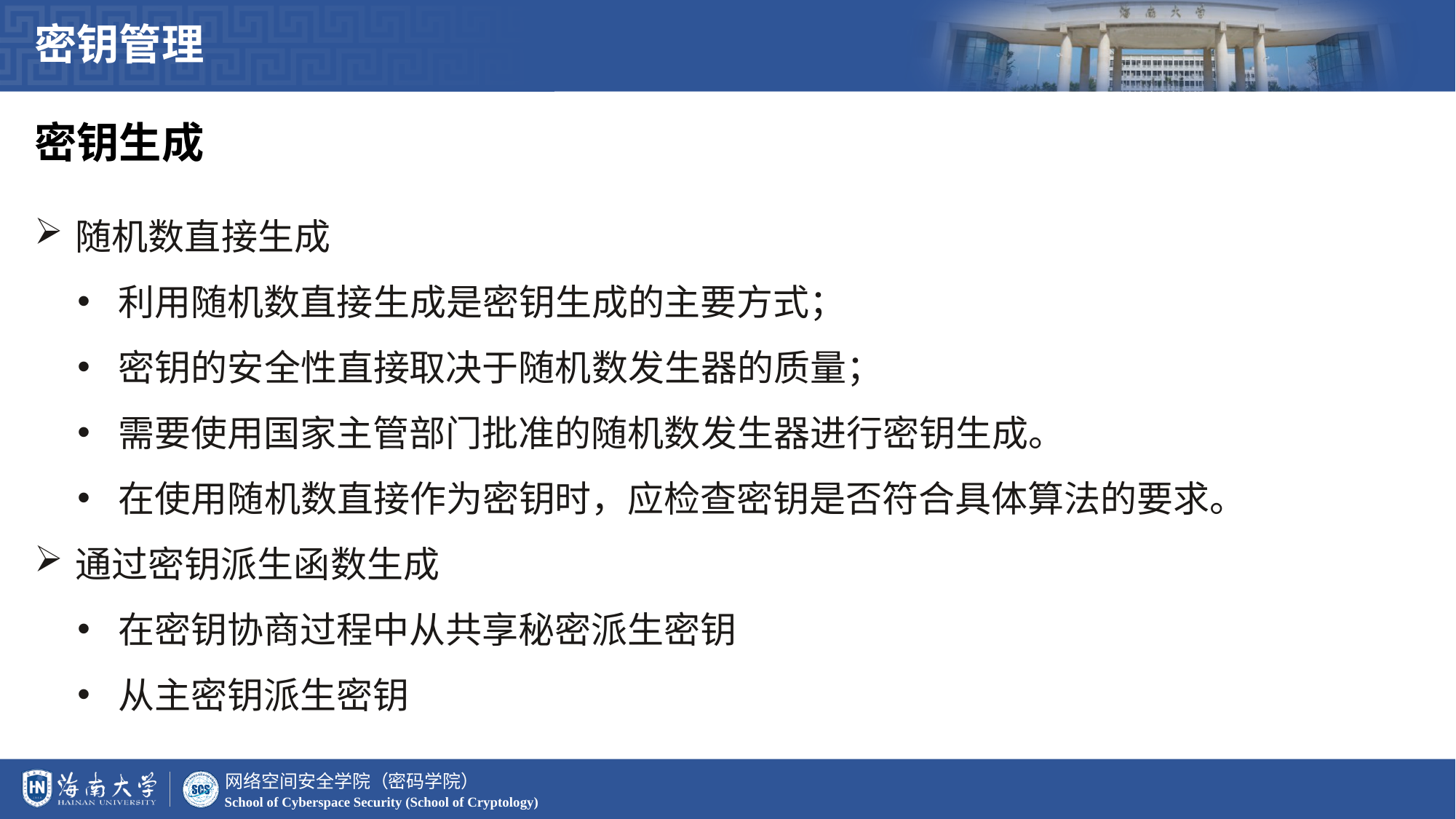

密钥管理
密钥生成
随机数直接生成
利用随机数直接生成是密钥生成的主要方式；
密钥的安全性直接取决于随机数发生器的质量；
需要使用国家主管部门批准的随机数发生器进行密钥生成。
在使用随机数直接作为密钥时，应检查密钥是否符合具体算法的要求。
通过密钥派生函数生成
在密钥协商过程中从共享秘密派生密钥
从主密钥派生密钥
52